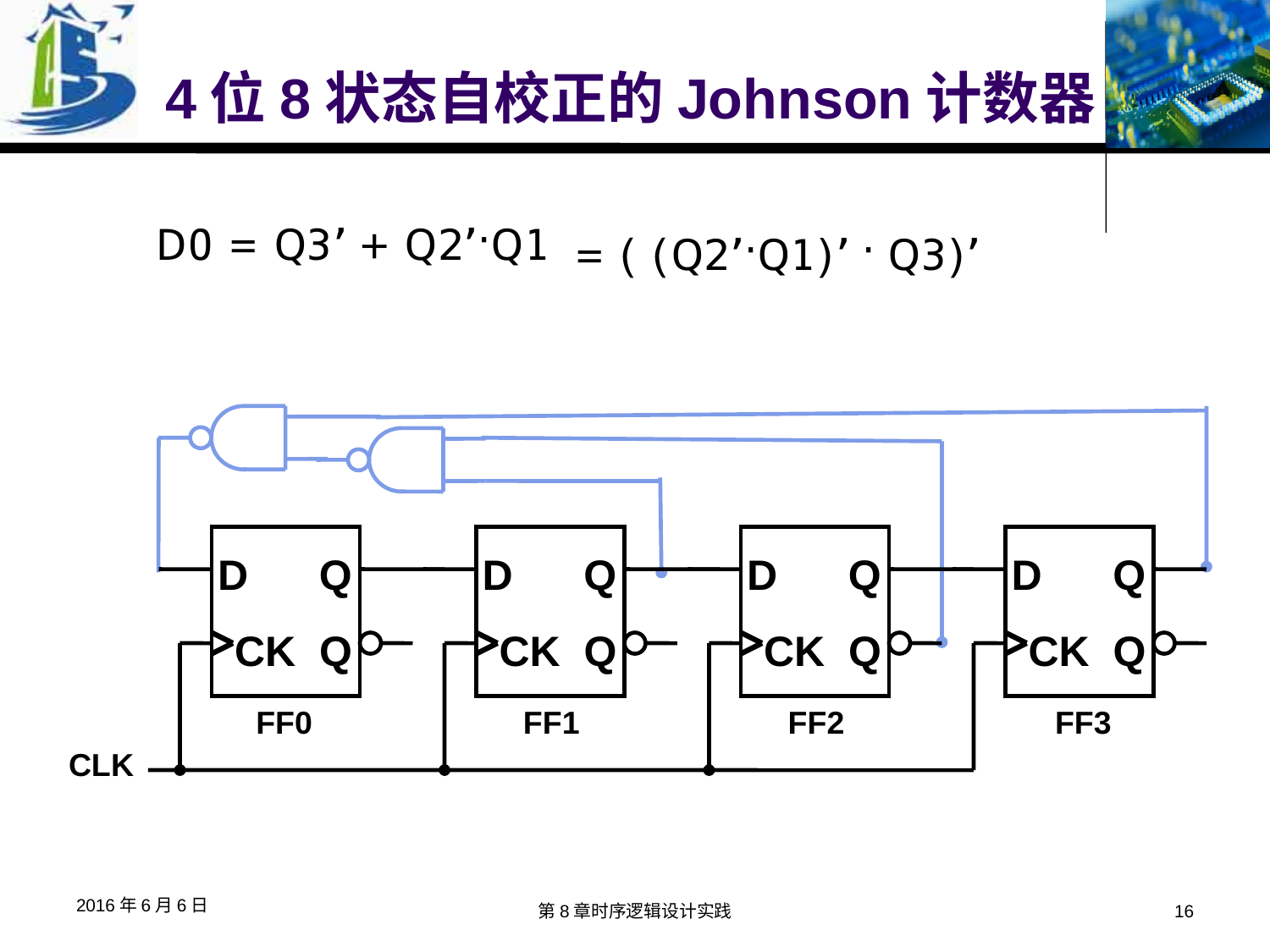

4位8状态自校正的Johnson计数器
= ( (Q2’·Q1)’ · Q3)’
D0 = Q3’ + Q2’·Q1

D      Q
  CK  Q
D      Q
  CK  Q
D      Q
  CK  Q
D      Q
  CK  Q

FF0
FF1
FF2
FF3
CLK

2016年6月6日
第8章时序逻辑设计实践
16